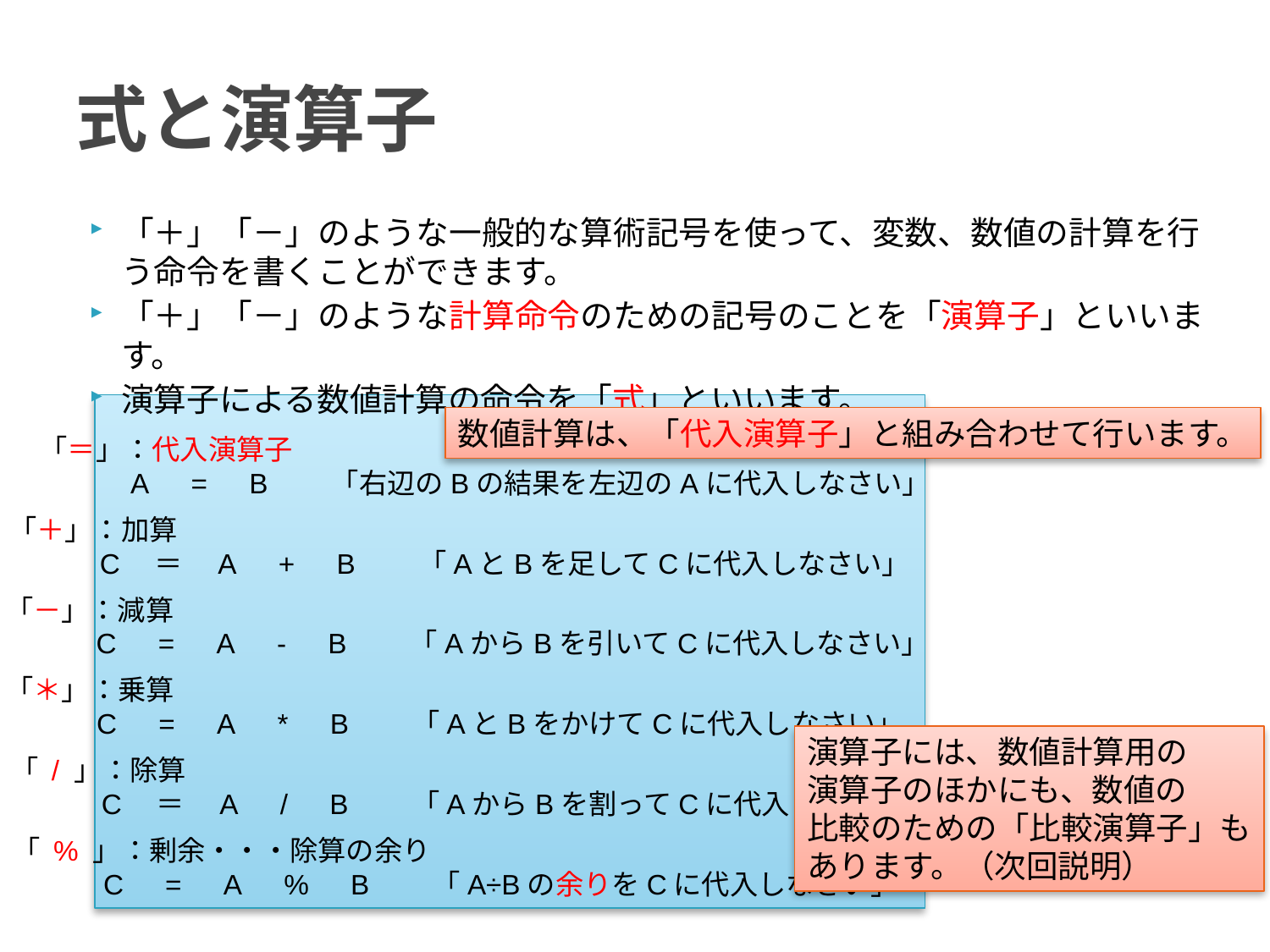

# 式と演算子
「＋」「－」のような一般的な算術記号を使って、変数、数値の計算を行う命令を書くことができます。
「＋」「－」のような計算命令のための記号のことを「演算子」といいます。
演算子による数値計算の命令を「式」といいます。

数値計算は、「代入演算子」と組み合わせて行います。
「＝」：代入演算子
　　　A　=　B　　「右辺のBの結果を左辺のAに代入しなさい」
「＋」：加算
　　　C　＝　A　+　B　　「AとBを足してCに代入しなさい」
「－」：減算
　　　C　=　A　-　B　　「AからBを引いてCに代入しなさい」
「＊」：乗算
　　　C　=　A　*　B　　「AとBをかけてCに代入しなさい」
演算子には、数値計算用の
演算子のほかにも、数値の
比較のための「比較演算子」も
あります。（次回説明）
「 / 」：除算
　　　C　＝　A　/　B　　「AからBを割ってCに代入しなさい」
「 % 」：剰余・・・除算の余り
　　　C　=　A　%　B　　「A÷Bの余りをCに代入しなさい」